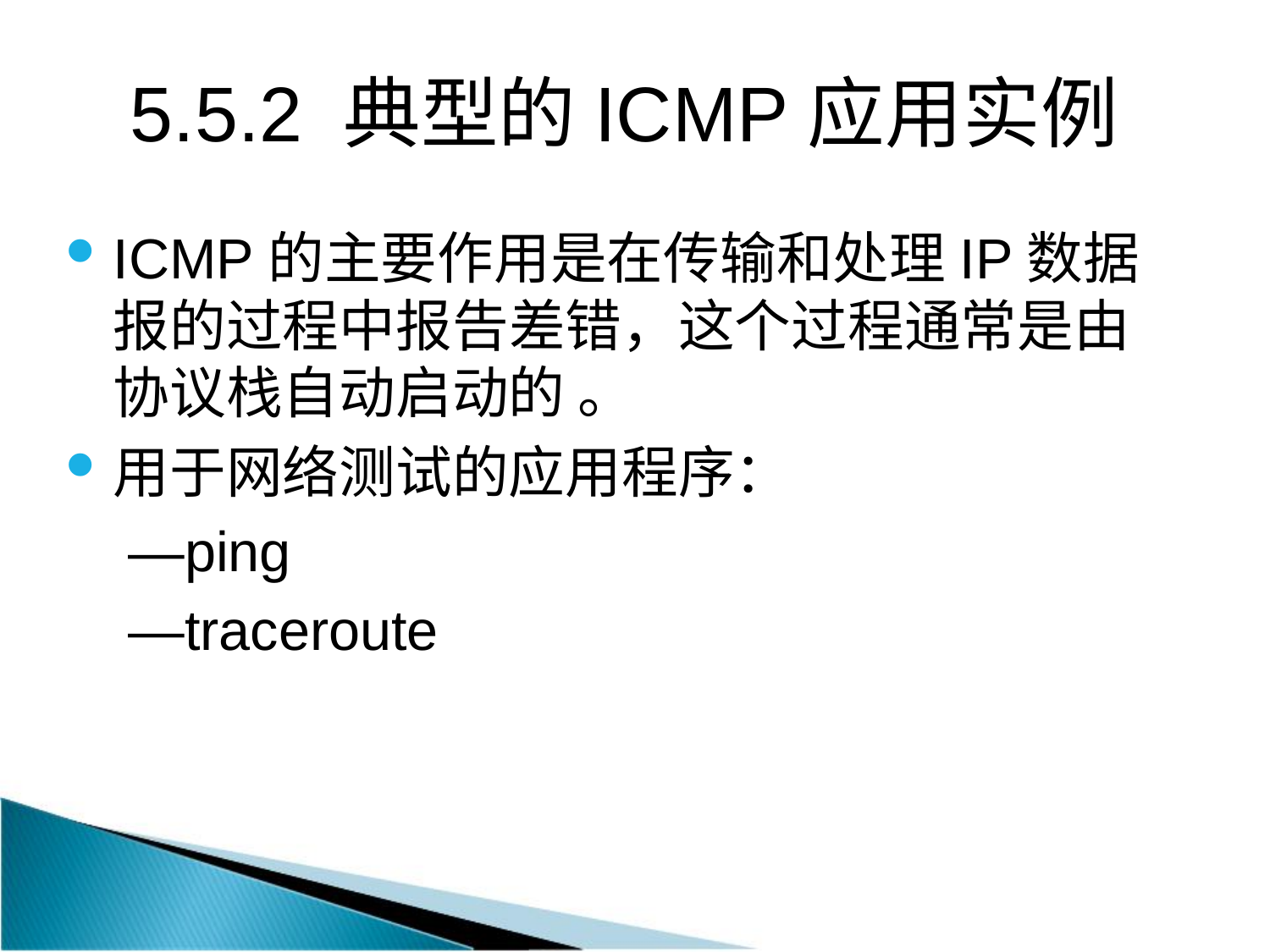

# 5.5.2 典型的ICMP应用实例
ICMP的主要作用是在传输和处理IP数据报的过程中报告差错，这个过程通常是由协议栈自动启动的 。
用于网络测试的应用程序：
    —ping
    —traceroute